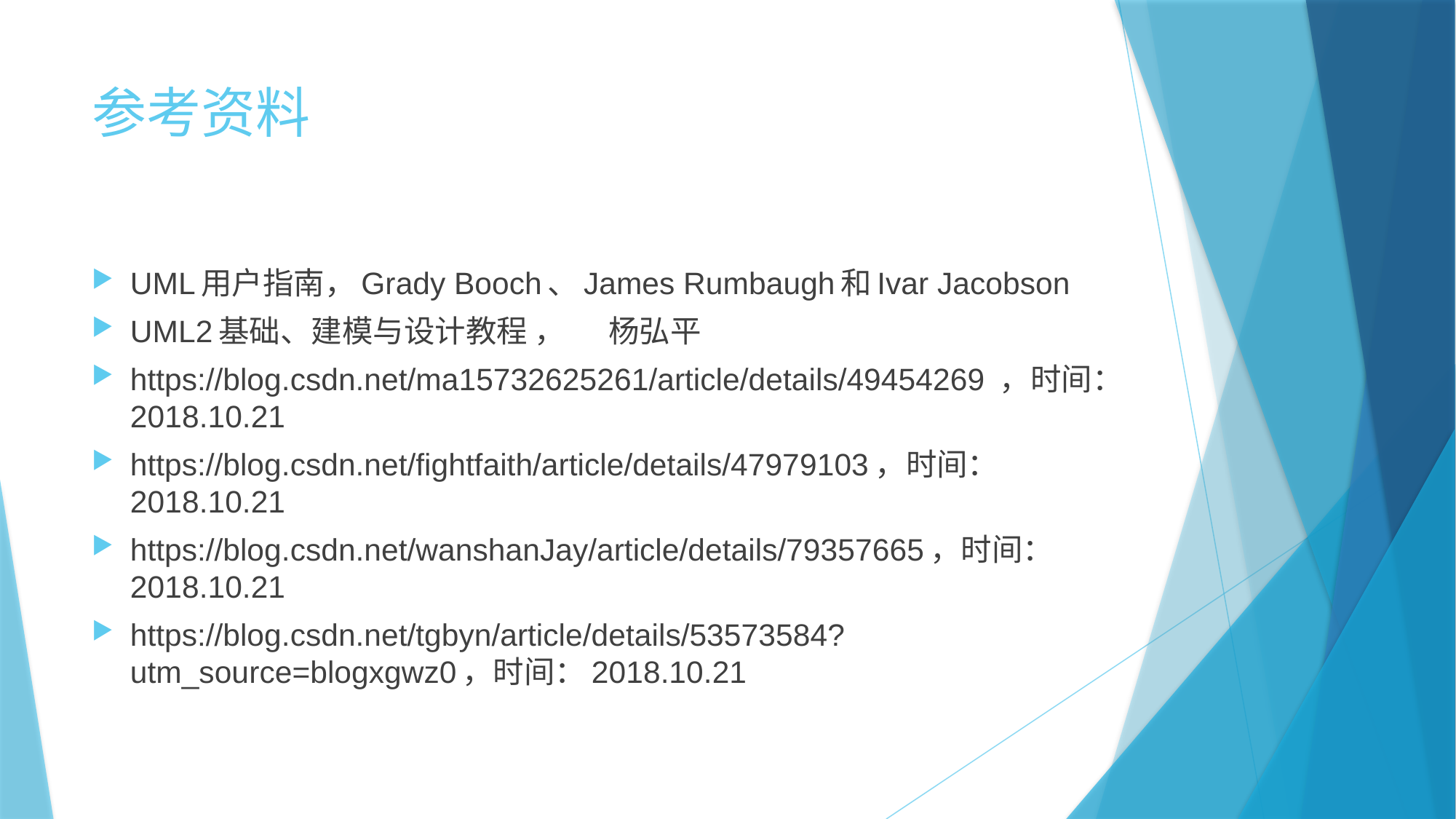

# 参考资料
UML用户指南，Grady Booch、James Rumbaugh和Ivar Jacobson
UML2基础、建模与设计教程 ， 	杨弘平
https://blog.csdn.net/ma15732625261/article/details/49454269 ，时间：2018.10.21
https://blog.csdn.net/fightfaith/article/details/47979103，时间：2018.10.21
https://blog.csdn.net/wanshanJay/article/details/79357665，时间：2018.10.21
https://blog.csdn.net/tgbyn/article/details/53573584?utm_source=blogxgwz0，时间：2018.10.21